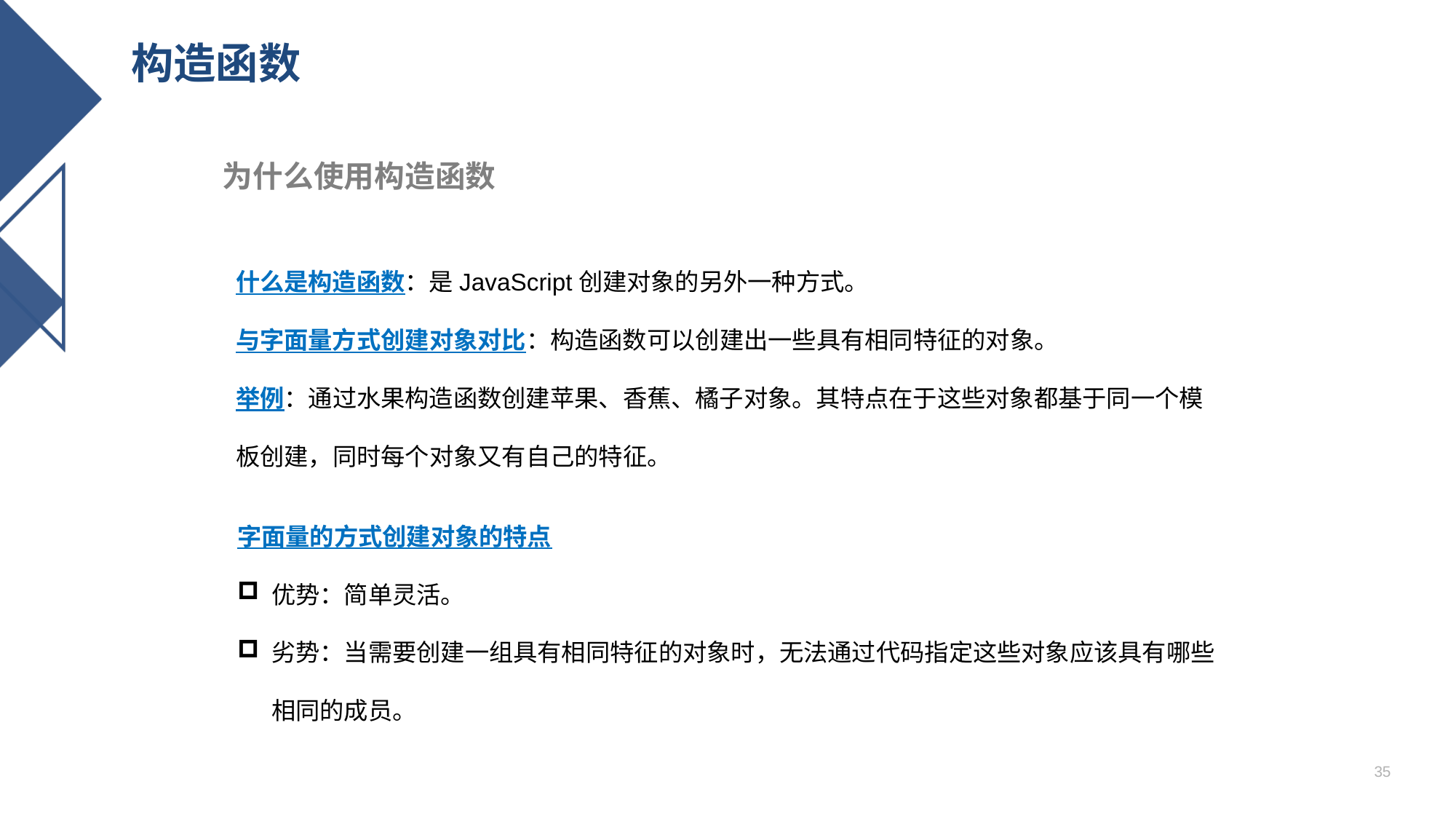

# 构造函数
为什么使用构造函数
什么是构造函数：是JavaScript创建对象的另外一种方式。
与字面量方式创建对象对比：构造函数可以创建出一些具有相同特征的对象。
举例：通过水果构造函数创建苹果、香蕉、橘子对象。其特点在于这些对象都基于同一个模板创建，同时每个对象又有自己的特征。
字面量的方式创建对象的特点
优势：简单灵活。
劣势：当需要创建一组具有相同特征的对象时，无法通过代码指定这些对象应该具有哪些相同的成员。
35